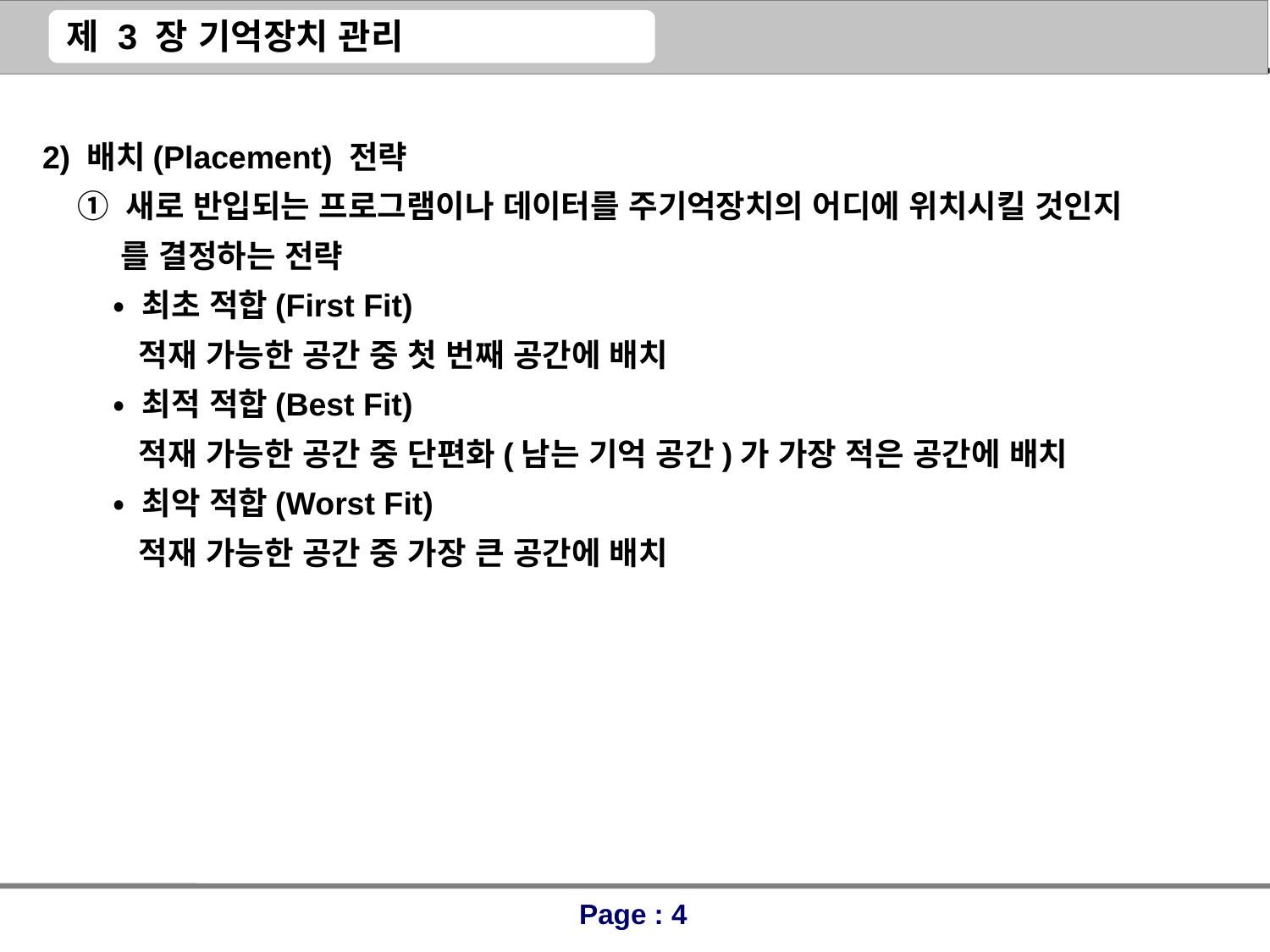

2) 배치(Placement) 전략
    ① 새로 반입되는 프로그램이나 데이터를 주기억장치의 어디에 위치시킬 것인지
        를 결정하는 전략
        • 최초 적합(First Fit)
          적재 가능한 공간 중 첫 번째 공간에 배치
        • 최적 적합(Best Fit)
          적재 가능한 공간 중 단편화(남는 기억 공간)가 가장 적은 공간에 배치
        • 최악 적합(Worst Fit)
          적재 가능한 공간 중 가장 큰 공간에 배치
Page : 4